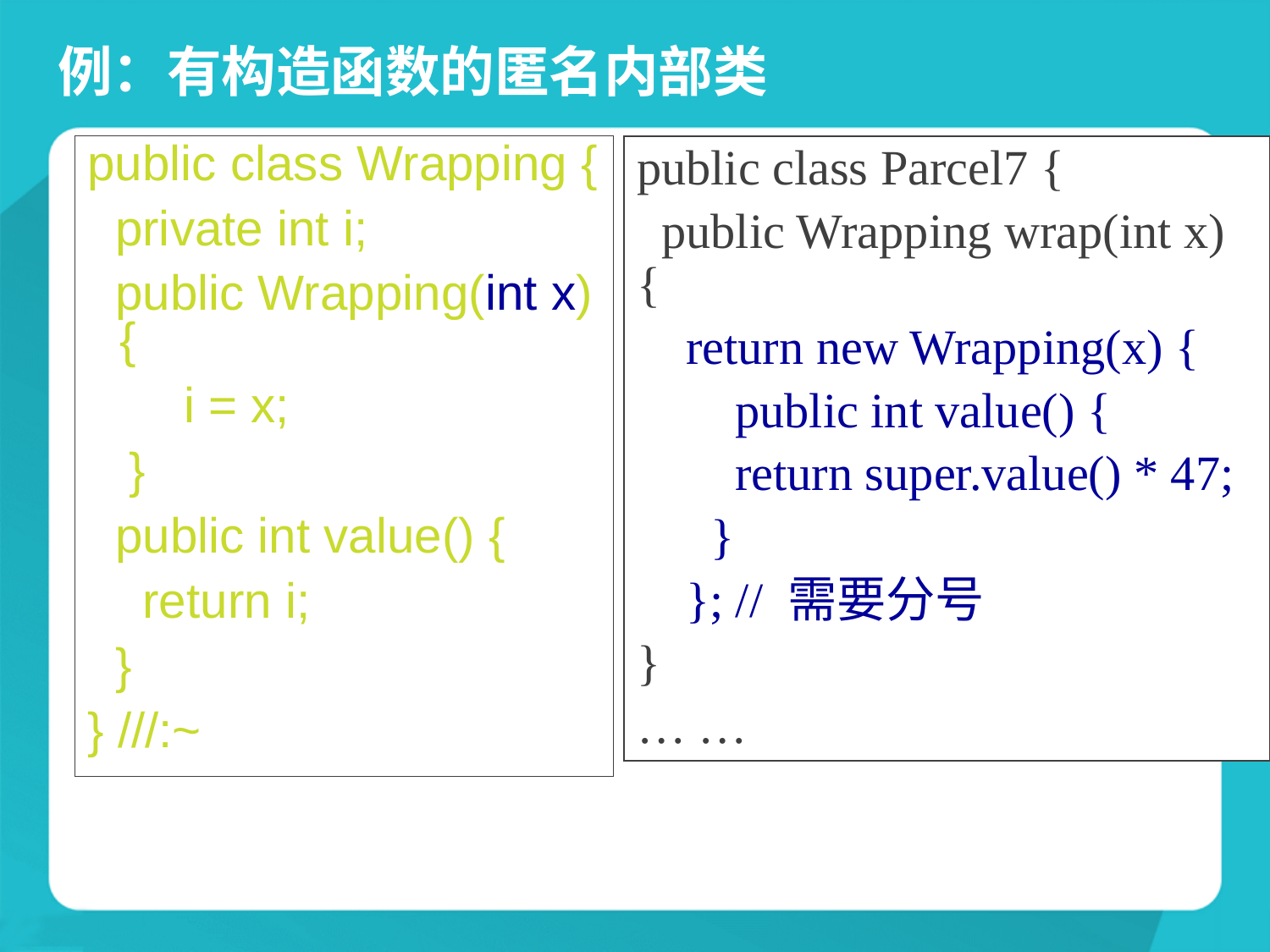

# 例：有构造函数的匿名内部类
public class Wrapping {
  private int i;
  public Wrapping(int x) {
       i = x;
   }
  public int value() {
    return i;
  }
} ///:~

public class Parcel7 {
  public Wrapping wrap(int x) {
    return new Wrapping(x) {
        public int value() {
        return super.value() * 47;
      }
    }; // 需要分号
}
… …